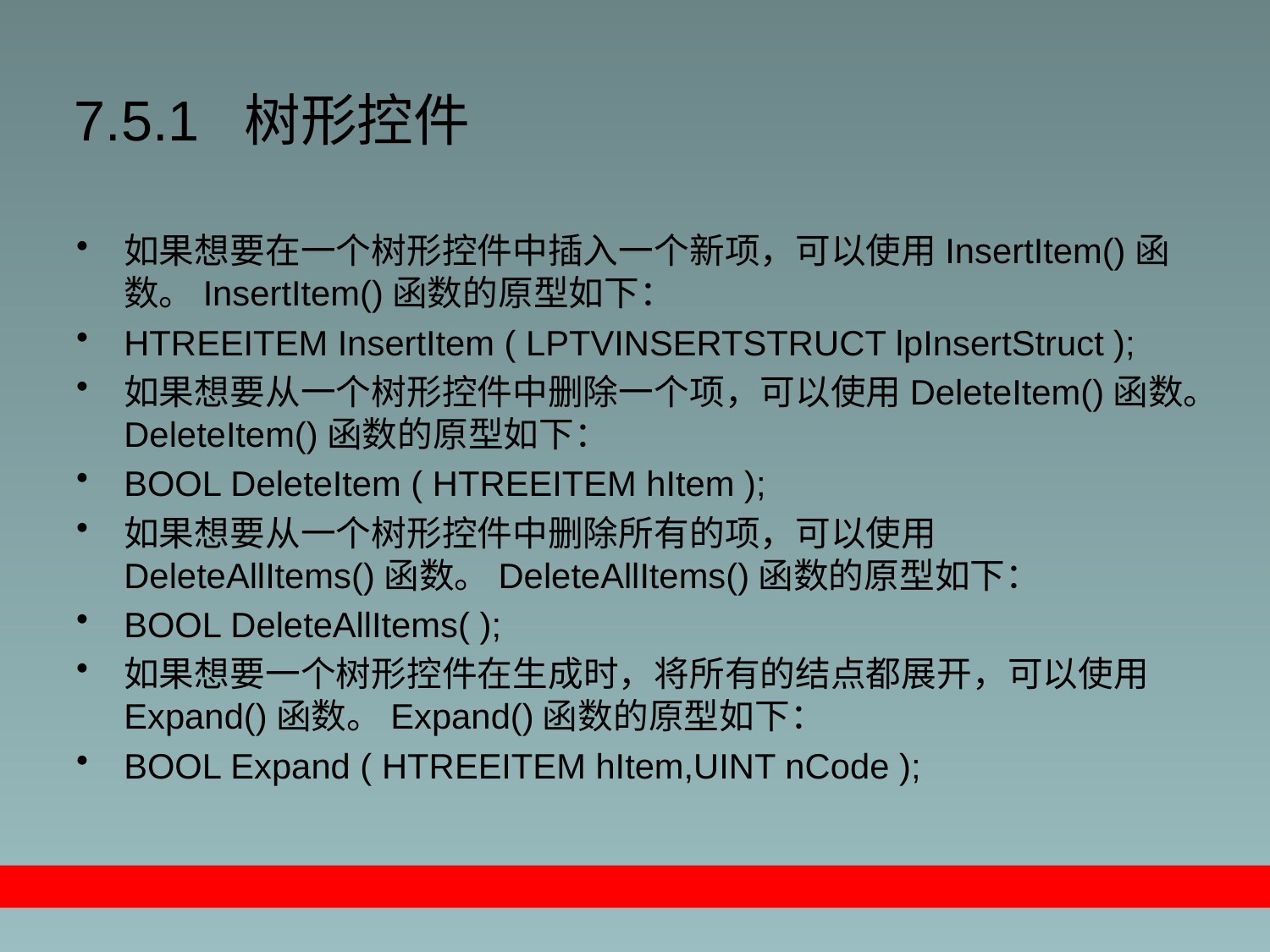

# 7.5.1  树形控件
如果想要在一个树形控件中插入一个新项，可以使用InsertItem()函数。InsertItem()函数的原型如下：
HTREEITEM InsertItem ( LPTVINSERTSTRUCT lpInsertStruct );
如果想要从一个树形控件中删除一个项，可以使用DeleteItem()函数。DeleteItem()函数的原型如下：
BOOL DeleteItem ( HTREEITEM hItem );
如果想要从一个树形控件中删除所有的项，可以使用DeleteAllItems()函数。DeleteAllItems()函数的原型如下：
BOOL DeleteAllItems( );
如果想要一个树形控件在生成时，将所有的结点都展开，可以使用Expand()函数。Expand()函数的原型如下：
BOOL Expand ( HTREEITEM hItem,UINT nCode );